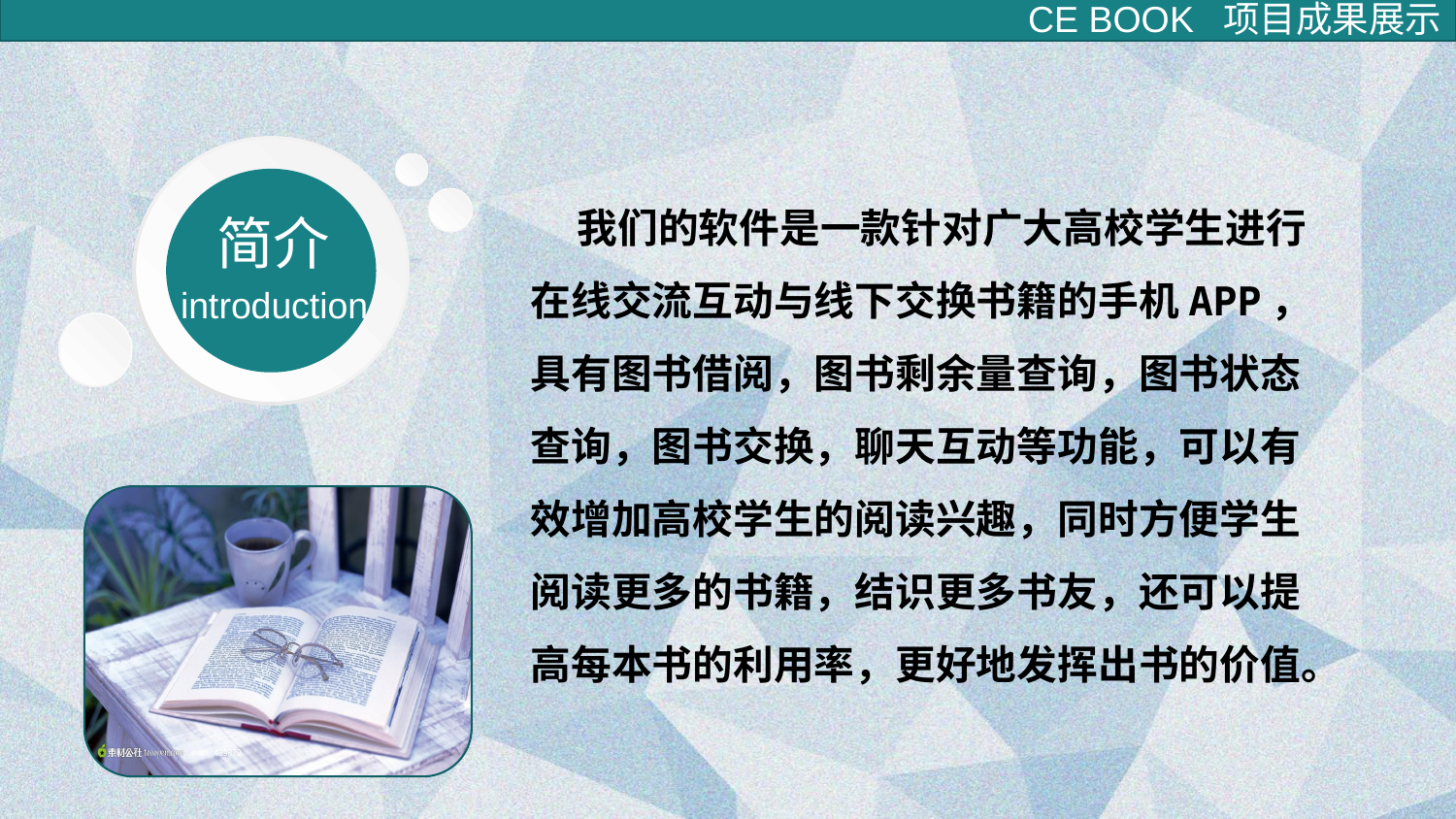

CE BOOK  项目成果展示

简介

introduction

    我们的软件是一款针对广大高校学生进行在线交流互动与线下交换书籍的手机APP，具有图书借阅，图书剩余量查询，图书状态查询，图书交换，聊天互动等功能，可以有效增加高校学生的阅读兴趣，同时方便学生阅读更多的书籍，结识更多书友，还可以提高每本书的利用率，更好地发挥出书的价值。